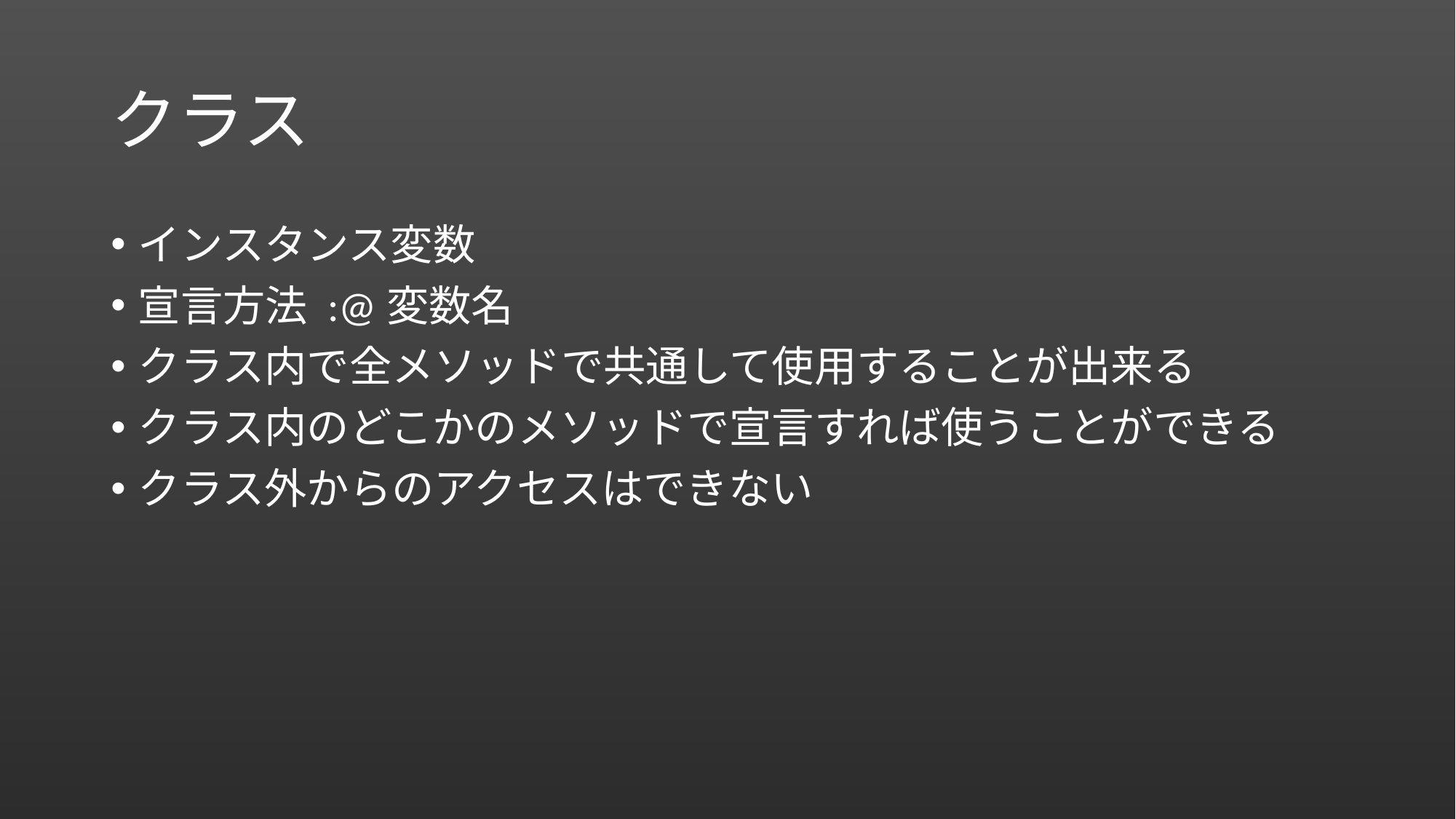

# クラス
インスタンス変数
宣言方法 :@変数名
クラス内で全メソッドで共通して使用することが出来る
クラス内のどこかのメソッドで宣言すれば使うことができる
クラス外からのアクセスはできない